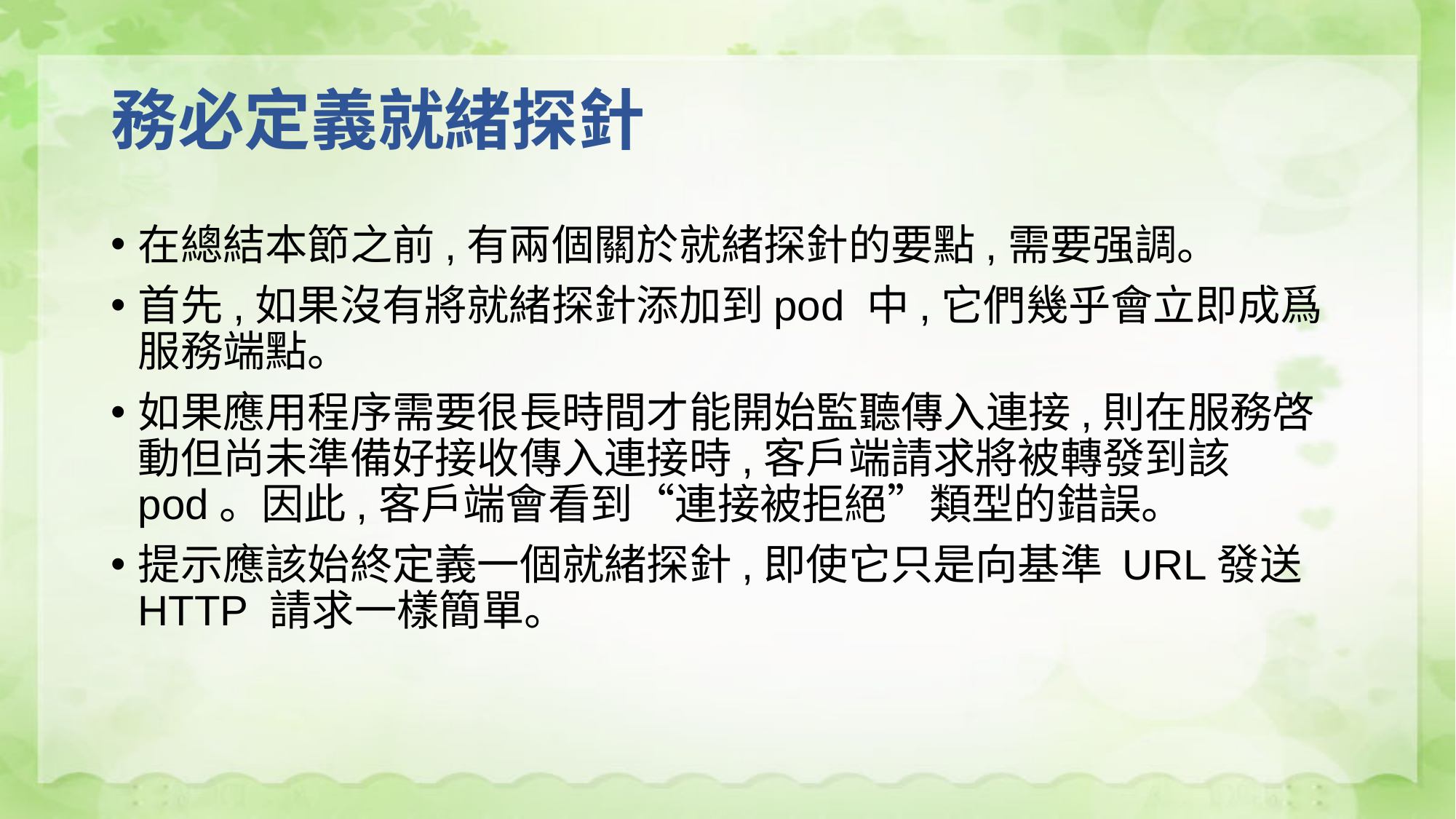

# 務必定義就緒探針
在總結本節之前,有兩個關於就緒探針的要點,需要强調。
首先,如果沒有將就緒探針添加到pod 中,它們幾乎會立即成爲服務端點。
如果應用程序需要很長時間才能開始監聽傳入連接,則在服務啓動但尚未準備好接收傳入連接時,客戶端請求將被轉發到該pod。因此,客戶端會看到“連接被拒絕”類型的錯誤。
提示應該始終定義一個就緒探針,即使它只是向基準 URL發送HTTP 請求一樣簡單。